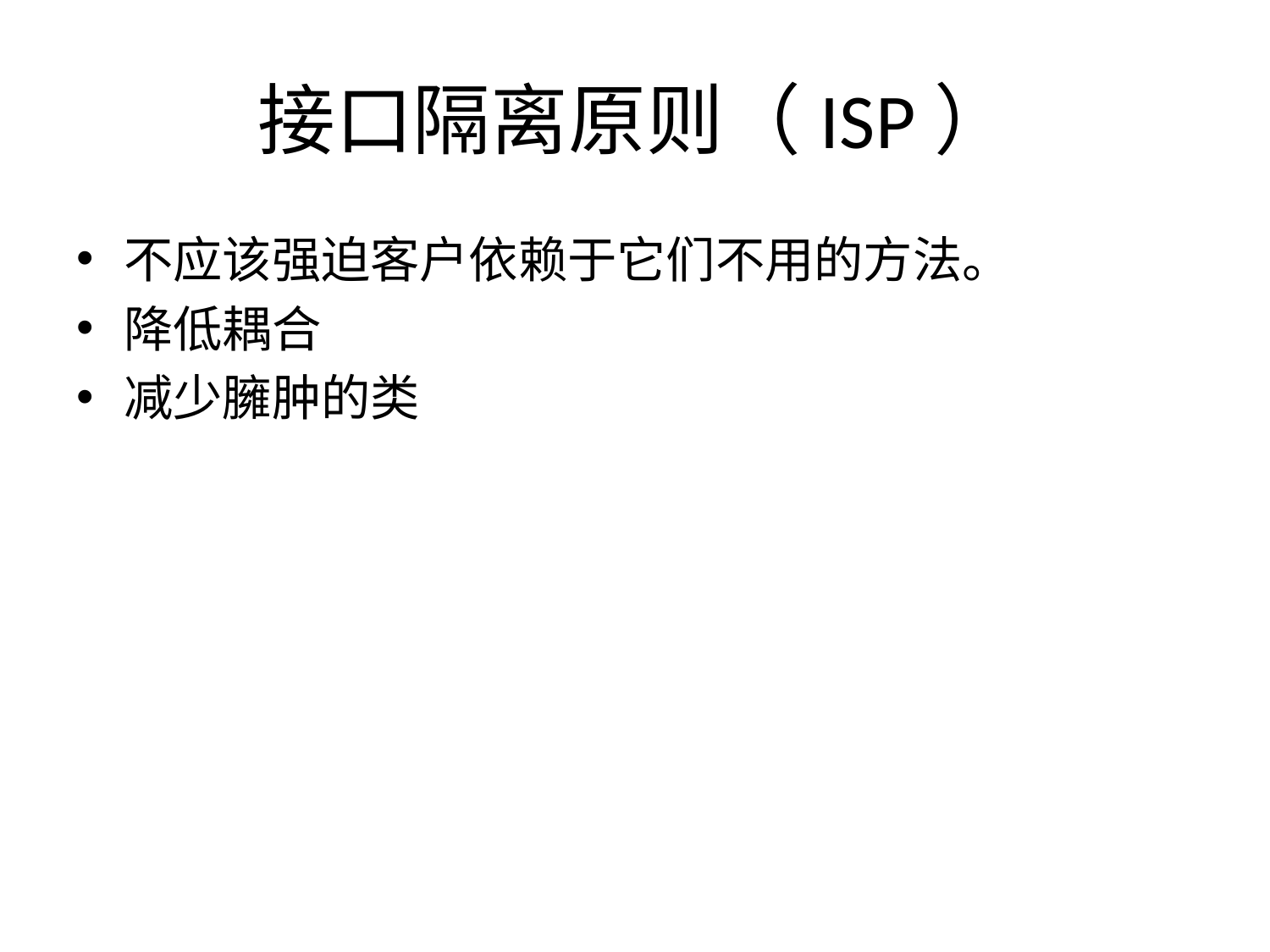

# 接口隔离原则（ISP）
不应该强迫客户依赖于它们不用的方法。
降低耦合
减少臃肿的类